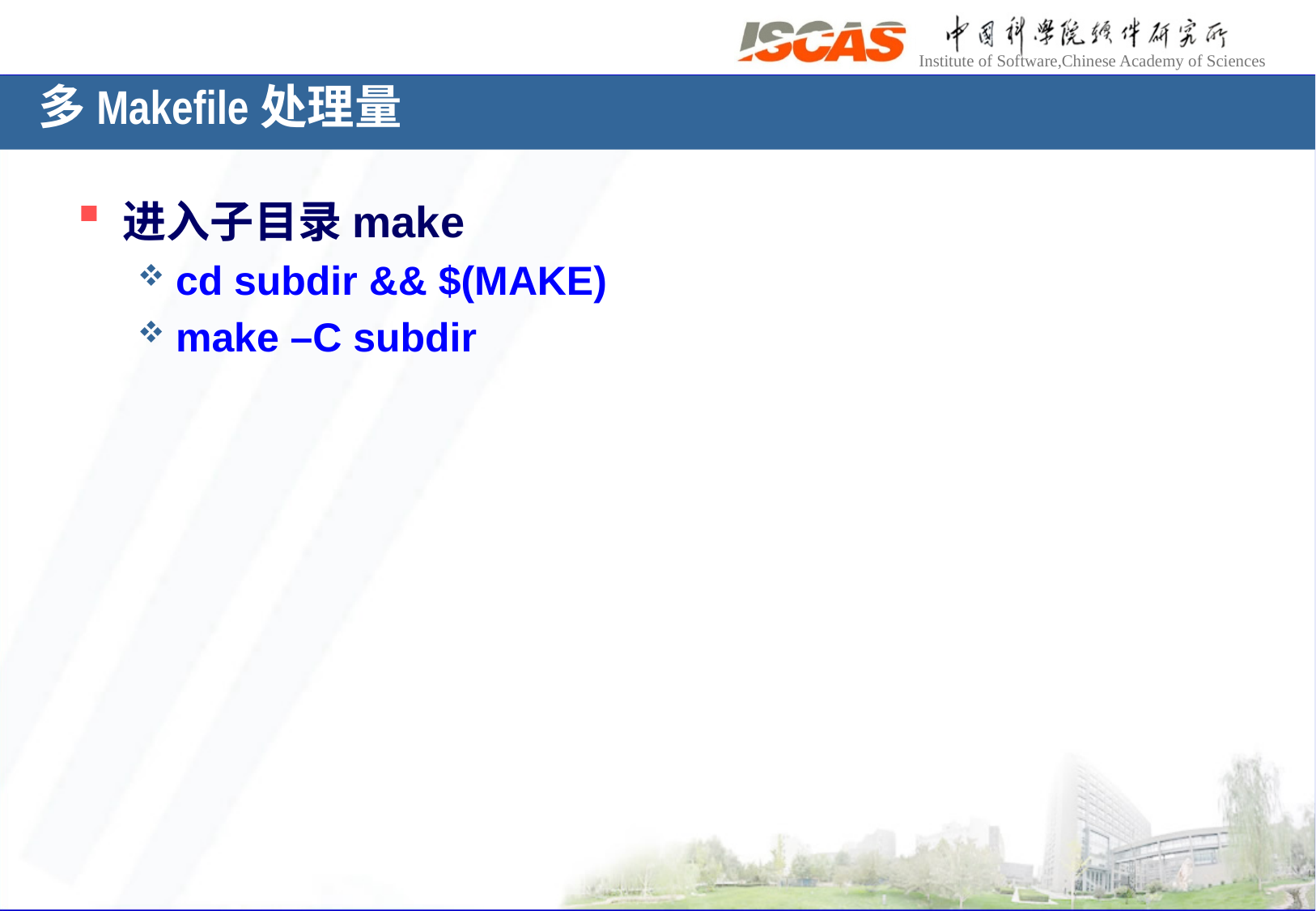

# 多Makefile处理量
进入子目录make
cd subdir && $(MAKE)
make –C subdir